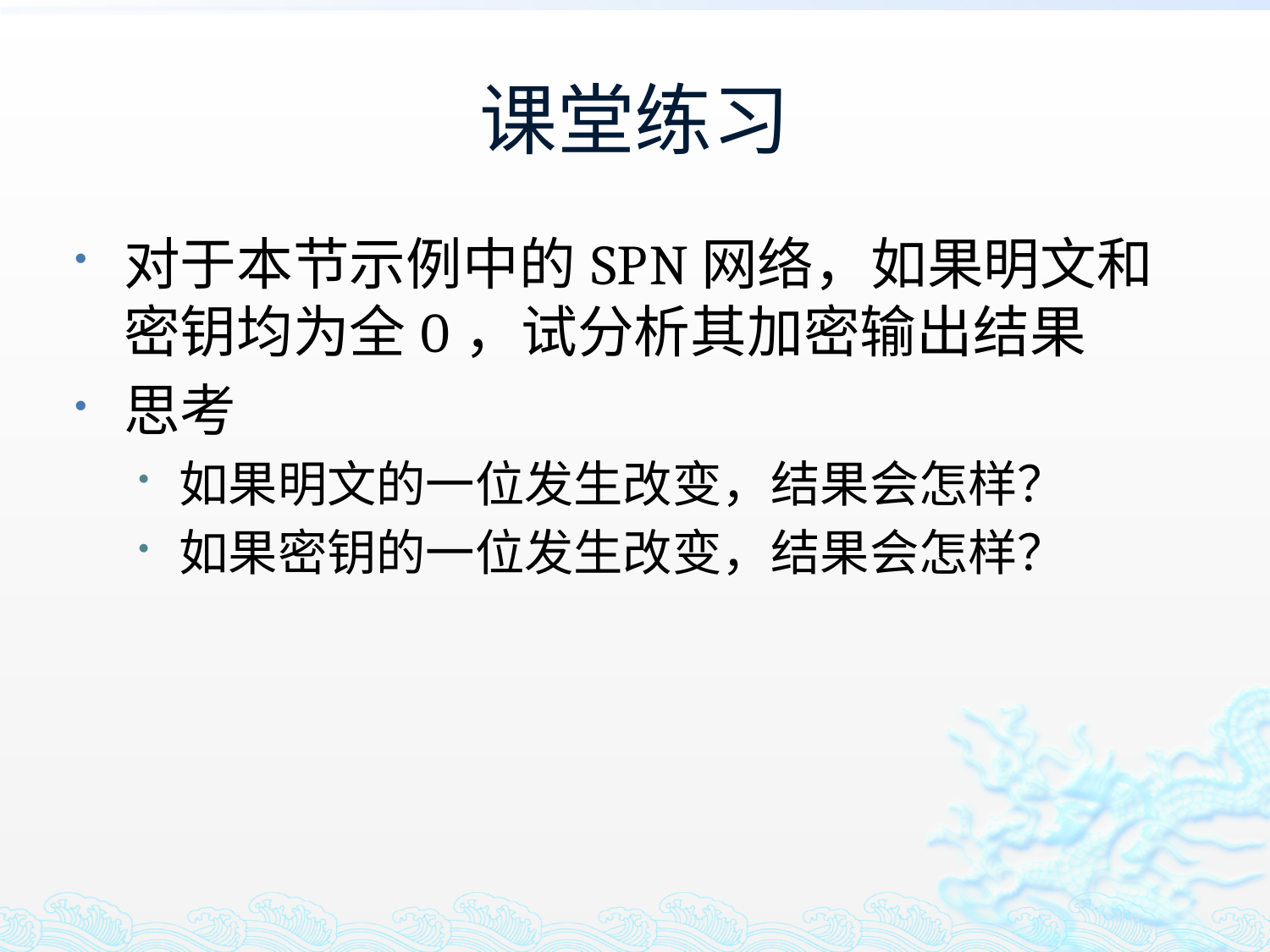

# 课堂练习
对于本节示例中的SPN网络，如果明文和密钥均为全0，试分析其加密输出结果
思考
如果明文的一位发生改变，结果会怎样？
如果密钥的一位发生改变，结果会怎样？